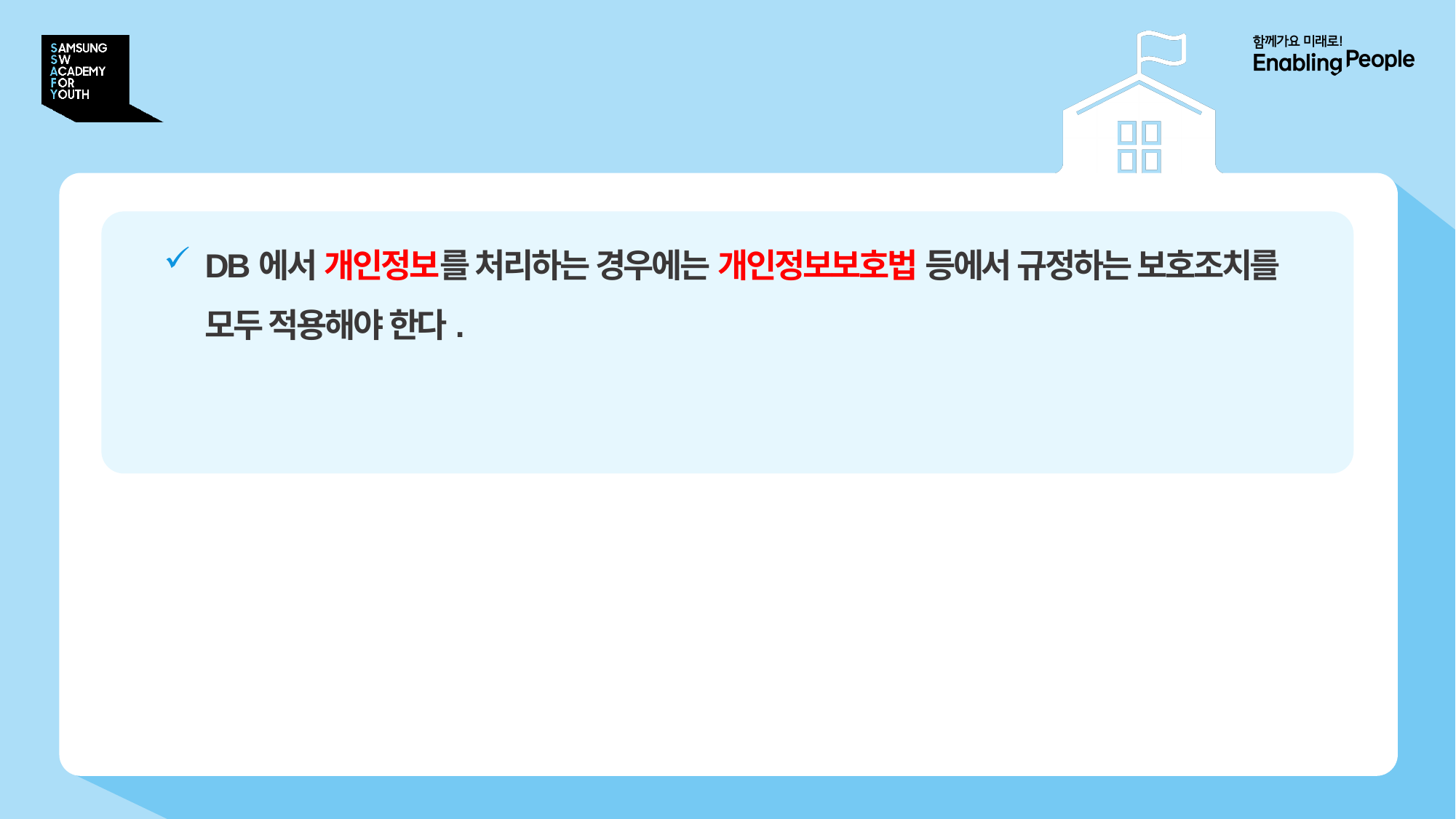

# 과제 개요

DB에서 개인정보를 처리하는 경우에는 개인정보보호법 등에서 규정하는 보호조치를 모두 적용해야 한다.